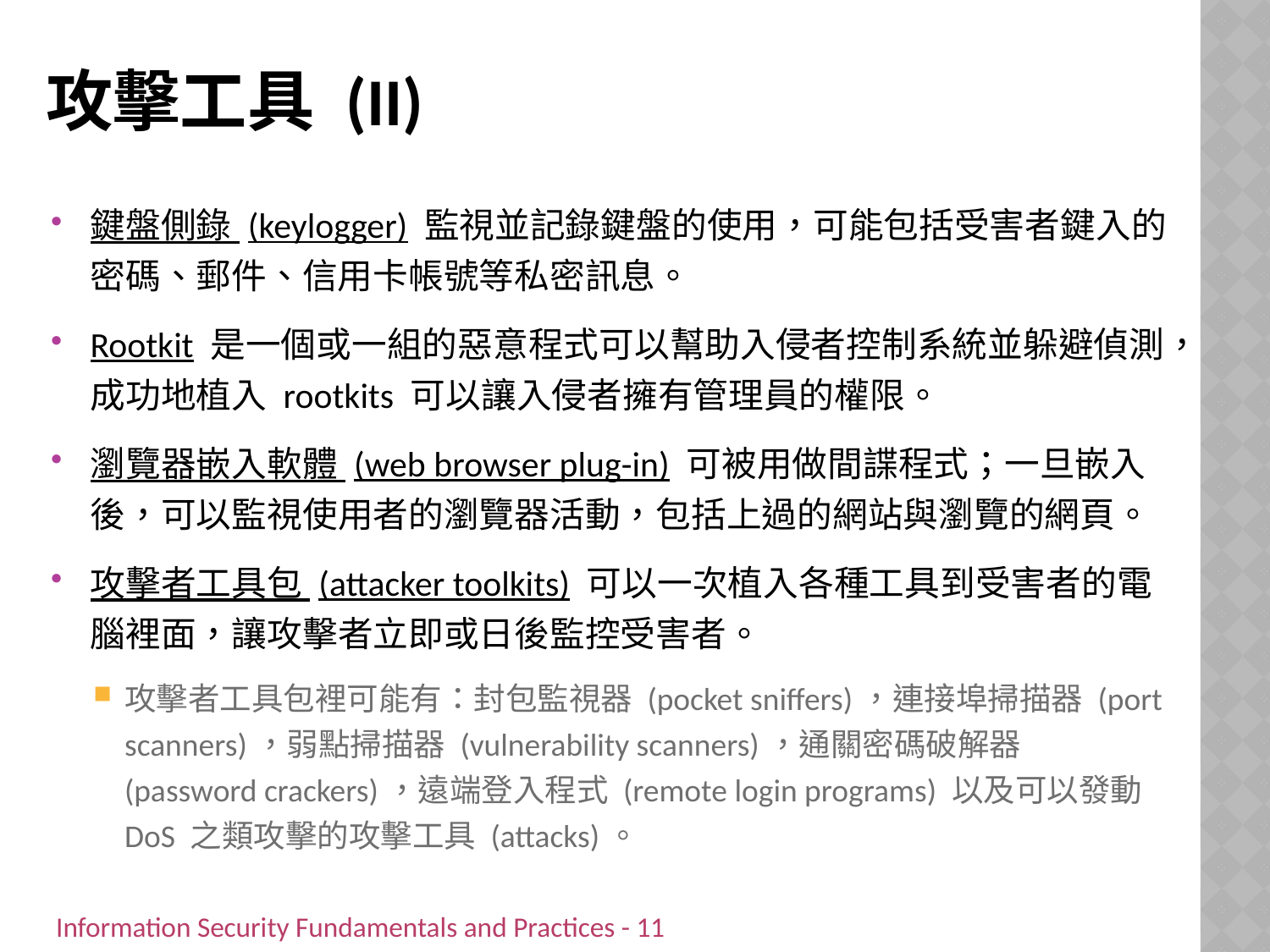

# 攻擊工具 (II)
鍵盤側錄 (keylogger) 監視並記錄鍵盤的使用，可能包括受害者鍵入的密碼、郵件、信用卡帳號等私密訊息。
Rootkit 是一個或一組的惡意程式可以幫助入侵者控制系統並躲避偵測，成功地植入 rootkits 可以讓入侵者擁有管理員的權限。
瀏覽器嵌入軟體 (web browser plug-in) 可被用做間諜程式；一旦嵌入後，可以監視使用者的瀏覽器活動，包括上過的網站與瀏覽的網頁。
攻擊者工具包 (attacker toolkits) 可以一次植入各種工具到受害者的電腦裡面，讓攻擊者立即或日後監控受害者。
攻擊者工具包裡可能有：封包監視器 (pocket sniffers)，連接埠掃描器 (port scanners)，弱點掃描器 (vulnerability scanners)，通關密碼破解器 (password crackers)，遠端登入程式 (remote login programs) 以及可以發動 DoS 之類攻擊的攻擊工具 (attacks)。